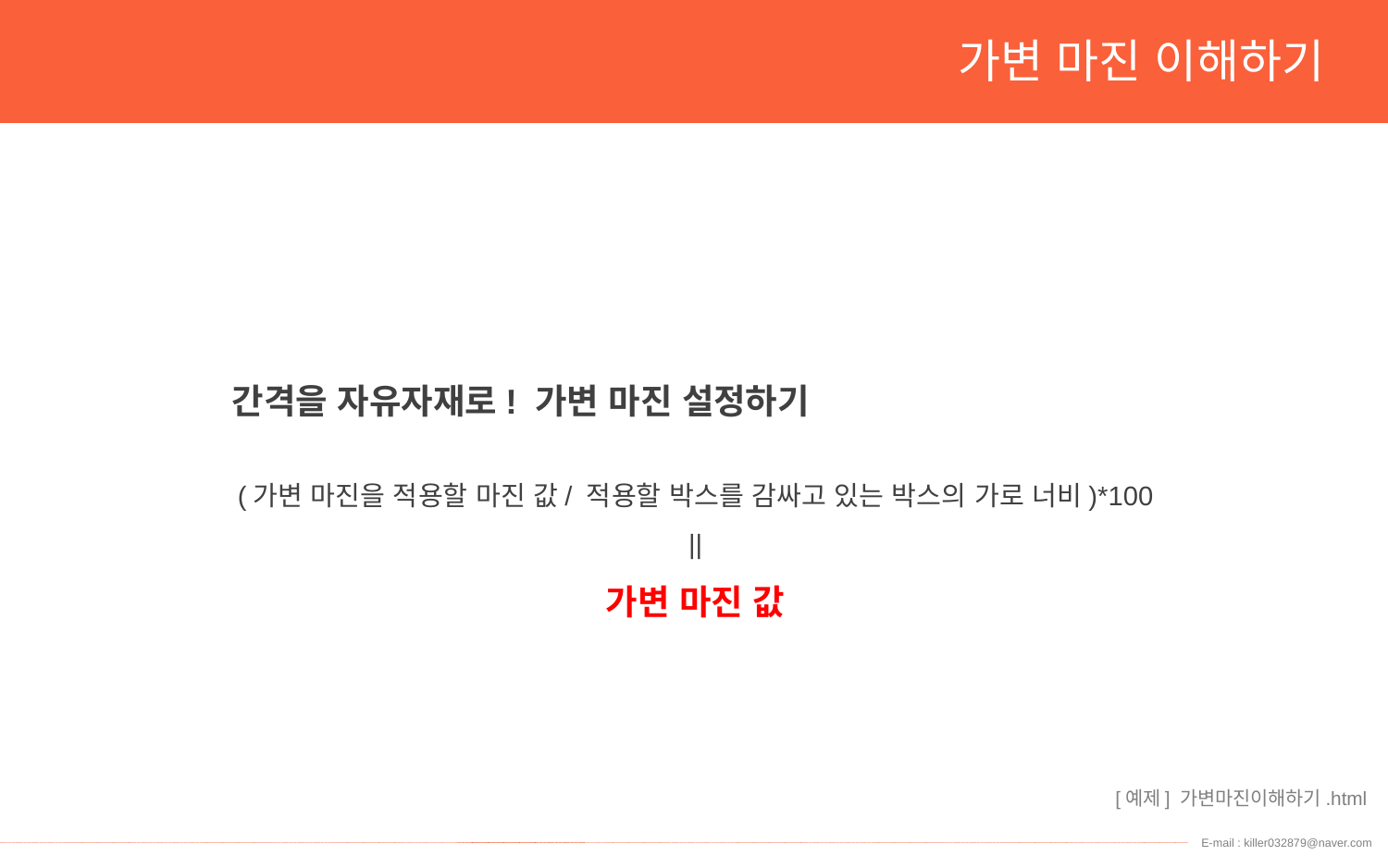

가변 마진 이해하기
간격을 자유자재로! 가변 마진 설정하기
(가변 마진을 적용할 마진 값/ 적용할 박스를 감싸고 있는 박스의 가로 너비)*100
||
가변 마진 값
[예제] 가변마진이해하기.html